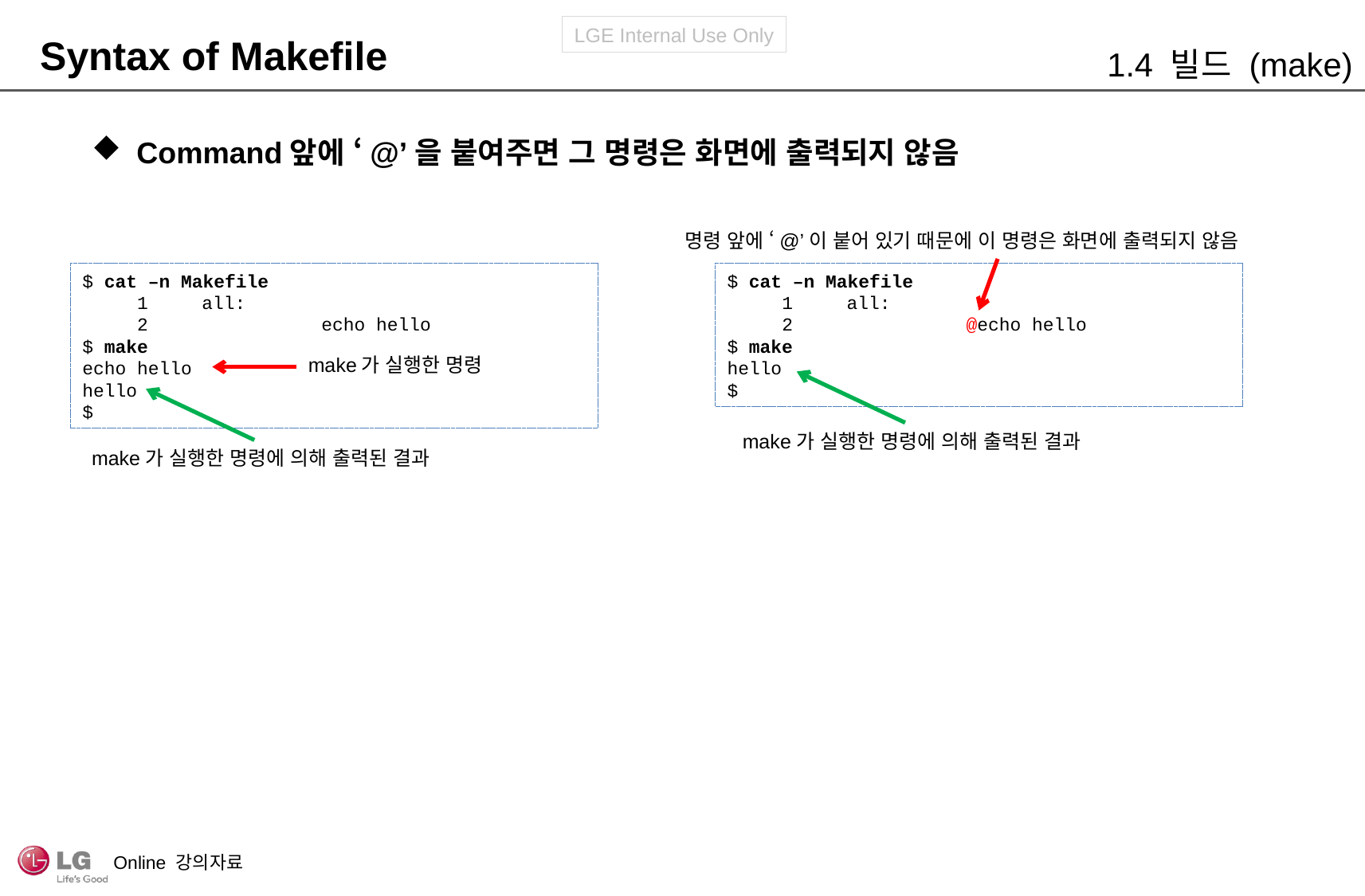

Syntax of Makefile
1.4 빌드 (make)
Command앞에 ‘@’을 붙여주면 그 명령은 화면에 출력되지 않음

명령 앞에 ‘@’이 붙어 있기 때문에 이 명령은 화면에 출력되지 않음
$ cat –n Makefile
     1	all:
     2		echo hello
$ make
echo hello
hello
$
$ cat –n Makefile
     1	all:
     2		@echo hello
$ make
hello
$
make가 실행한 명령
make가 실행한 명령에 의해 출력된 결과
make가 실행한 명령에 의해 출력된 결과